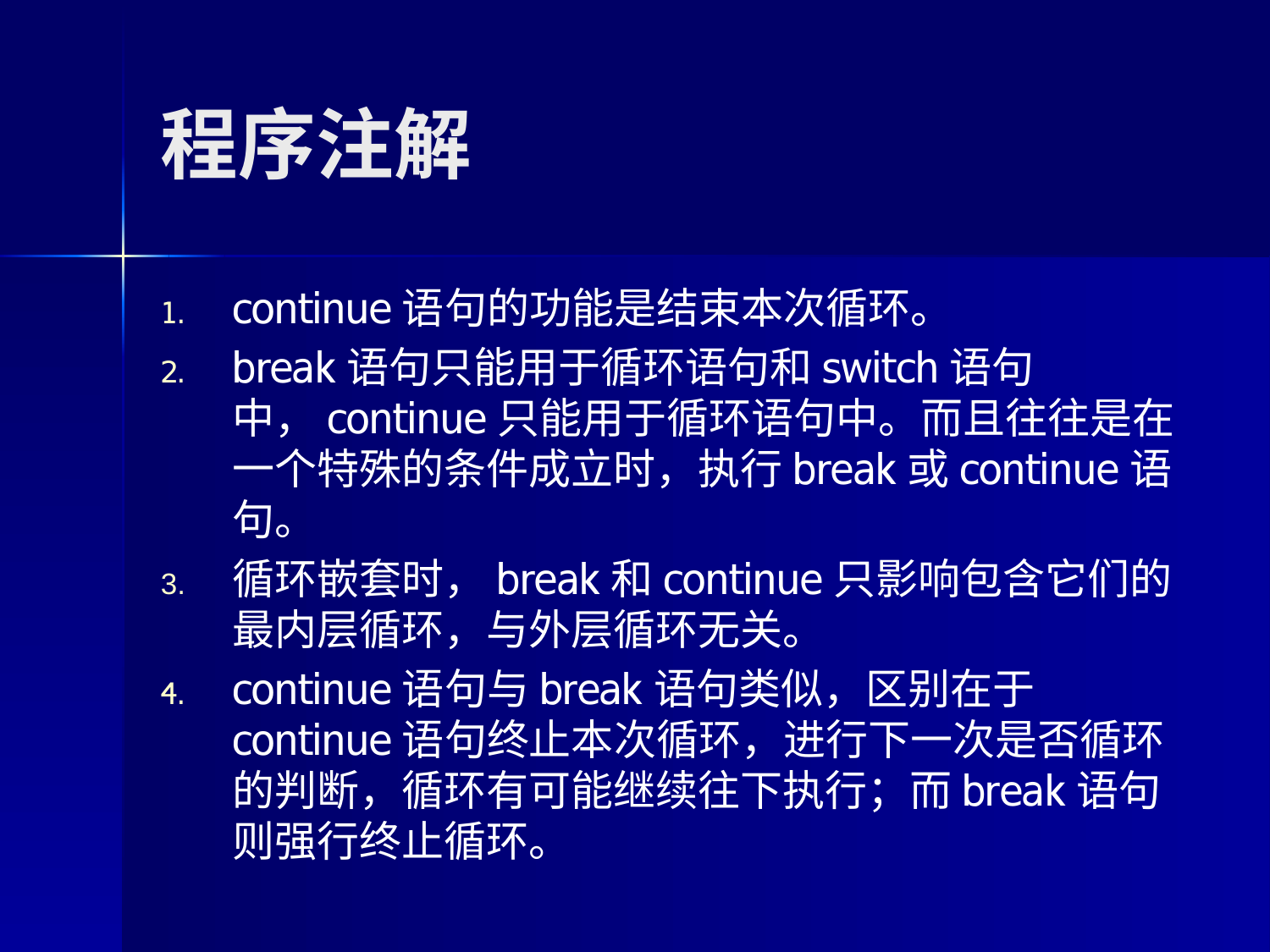

# 程序注解
continue语句的功能是结束本次循环。
break语句只能用于循环语句和switch语句中，continue只能用于循环语句中。而且往往是在一个特殊的条件成立时，执行break或continue语句。
循环嵌套时，break和continue只影响包含它们的最内层循环，与外层循环无关。
continue语句与break语句类似，区别在于continue语句终止本次循环，进行下一次是否循环的判断，循环有可能继续往下执行；而break语句则强行终止循环。